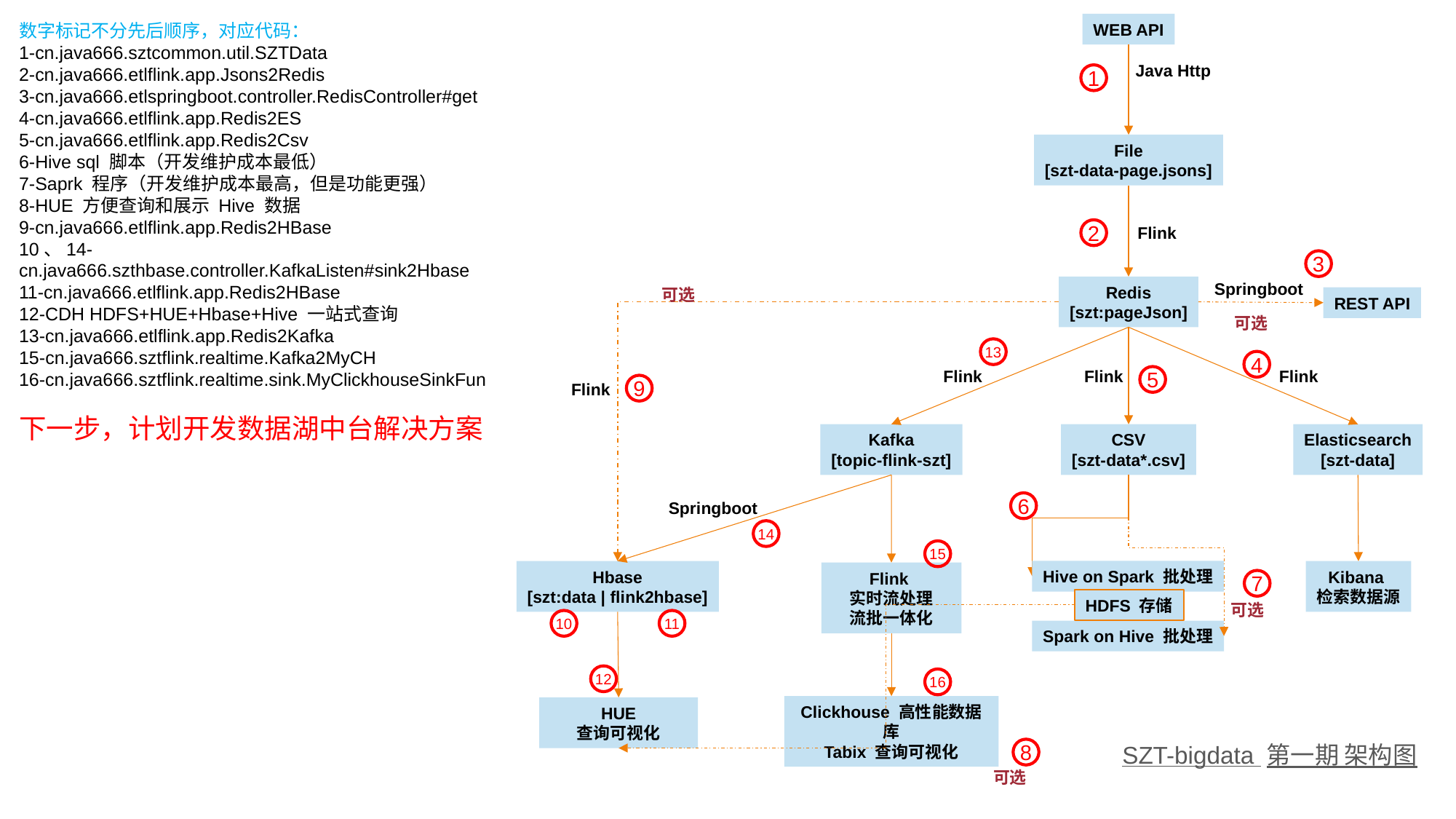

WEB API
Java Http
1
File
[szt-data-page.jsons]
Flink
2
3
Springboot
Redis
[szt:pageJson]
可选
REST API
可选
13
4
Flink
Flink
Flink
5
Flink
9
CSV
[szt-data*.csv]
Kafka
[topic-flink-szt]
Elasticsearch
[szt-data]
Springboot
6
14
15
Hive on Spark 批处理
HDFS 存储
Spark on Hive 批处理
Hbase
[szt:data | flink2hbase]
Kibana
检索数据源
Flink
实时流处理
流批一体化
7
可选
10
11
12
16
Clickhouse 高性能数据库
Tabix 查询可视化
HUE
查询可视化
SZT-bigdata 第一期 架构图
8
可选
数字标记不分先后顺序，对应代码：
1-cn.java666.sztcommon.util.SZTData
2-cn.java666.etlflink.app.Jsons2Redis
3-cn.java666.etlspringboot.controller.RedisController#get
4-cn.java666.etlflink.app.Redis2ES
5-cn.java666.etlflink.app.Redis2Csv
6-Hive sql 脚本（开发维护成本最低）
7-Saprk 程序（开发维护成本最高，但是功能更强）
8-HUE 方便查询和展示 Hive 数据
9-cn.java666.etlflink.app.Redis2HBase
10、14-cn.java666.szthbase.controller.KafkaListen#sink2Hbase
11-cn.java666.etlflink.app.Redis2HBase
12-CDH HDFS+HUE+Hbase+Hive 一站式查询
13-cn.java666.etlflink.app.Redis2Kafka
15-cn.java666.sztflink.realtime.Kafka2MyCH
16-cn.java666.sztflink.realtime.sink.MyClickhouseSinkFun

下一步，计划开发数据湖中台解决方案